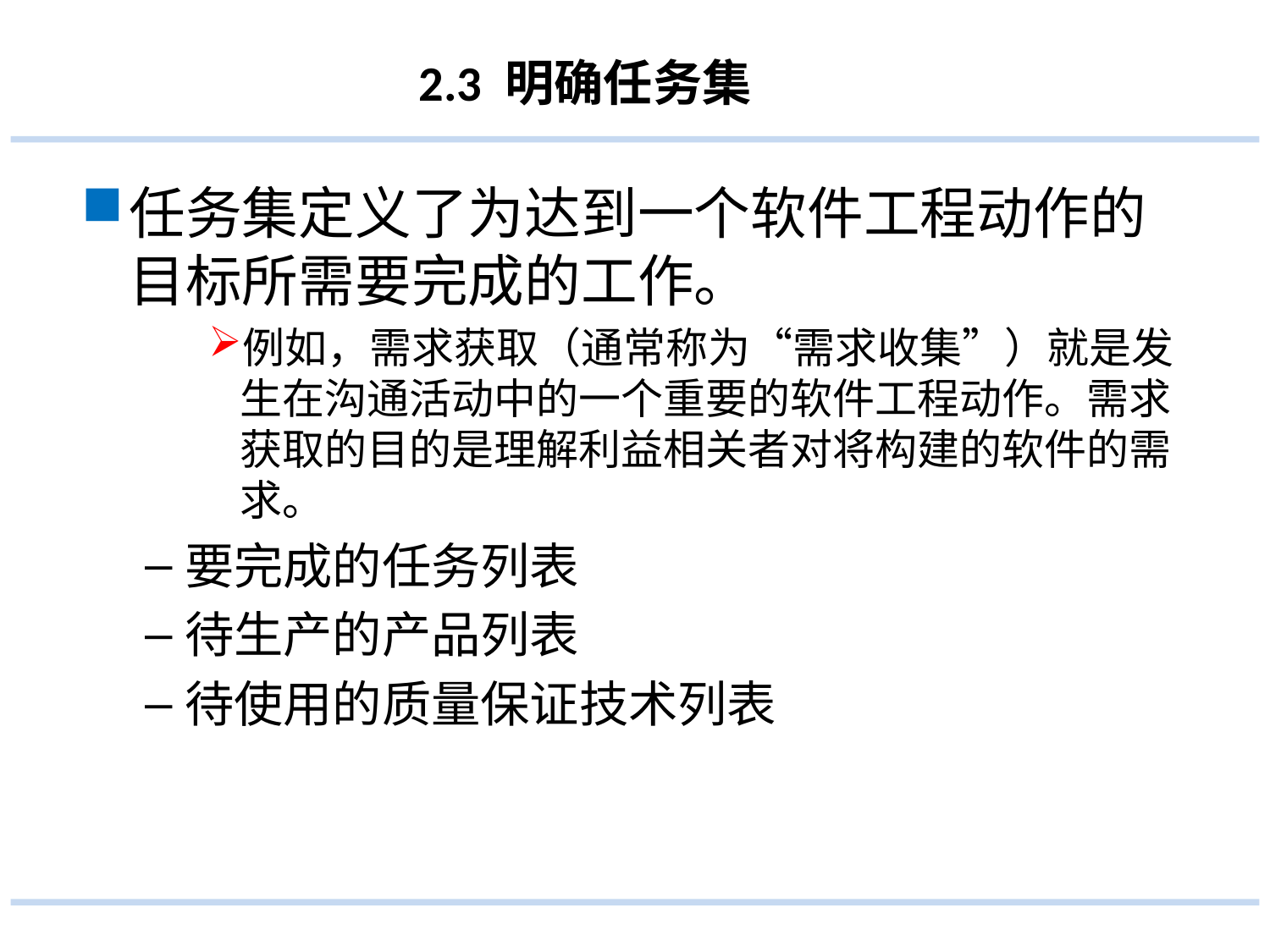

# 2.3 明确任务集
任务集定义了为达到一个软件工程动作的目标所需要完成的工作。
例如，需求获取（通常称为“需求收集”）就是发生在沟通活动中的一个重要的软件工程动作。需求获取的目的是理解利益相关者对将构建的软件的需求。
要完成的任务列表
待生产的产品列表
待使用的质量保证技术列表
9